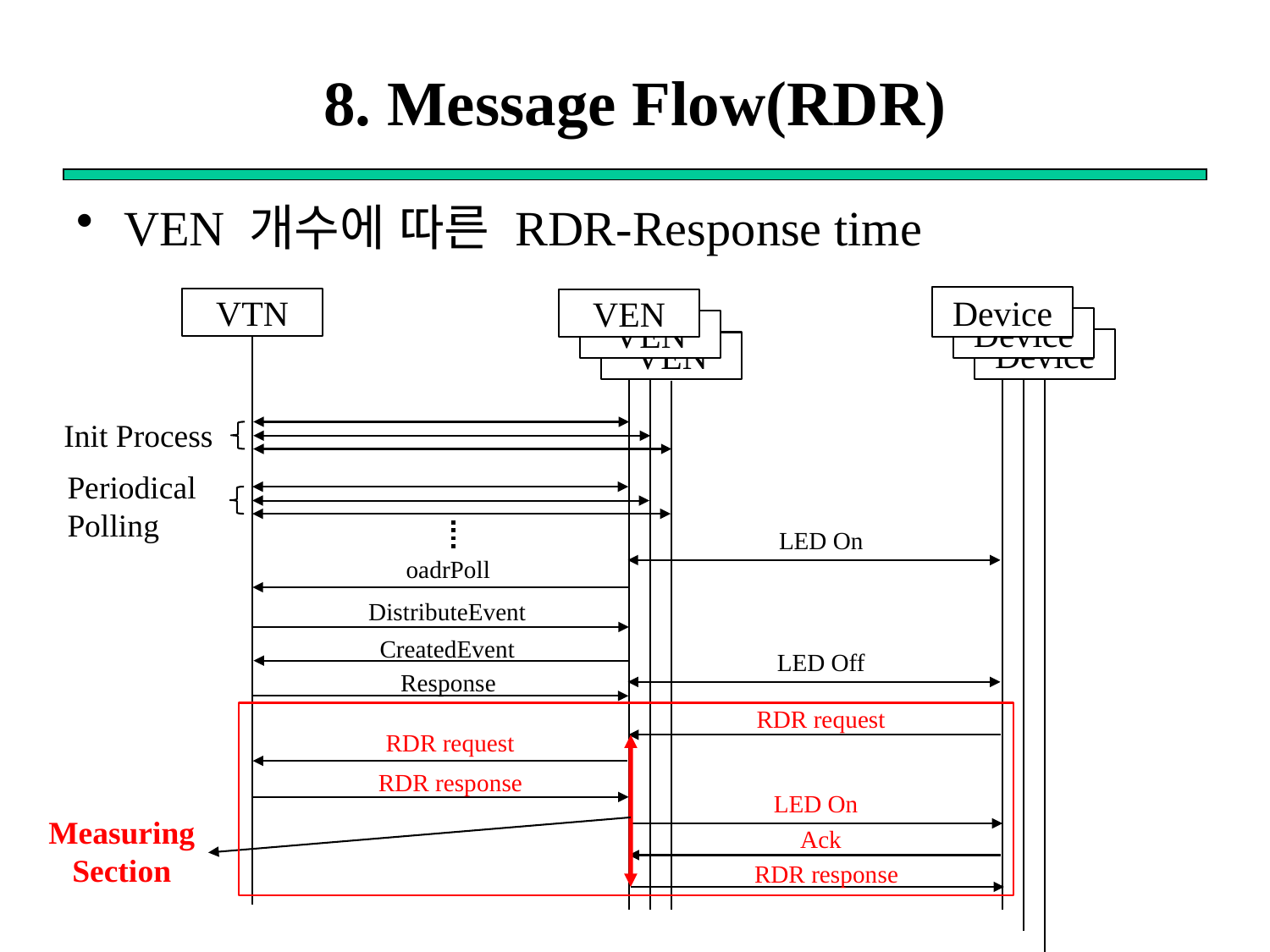

# 8. Message Flow(RDR)
VEN 개수에 따른 RDR-Response time
Device
VTN
VEN
Device
VEN
Device
VEN
Init Process

Periodical
Polling

LED On
oadrPoll
DistributeEvent
CreatedEvent
LED Off
Response
RDR request

RDR request
RDR response
LED On
Measuring
Section
Ack
RDR response